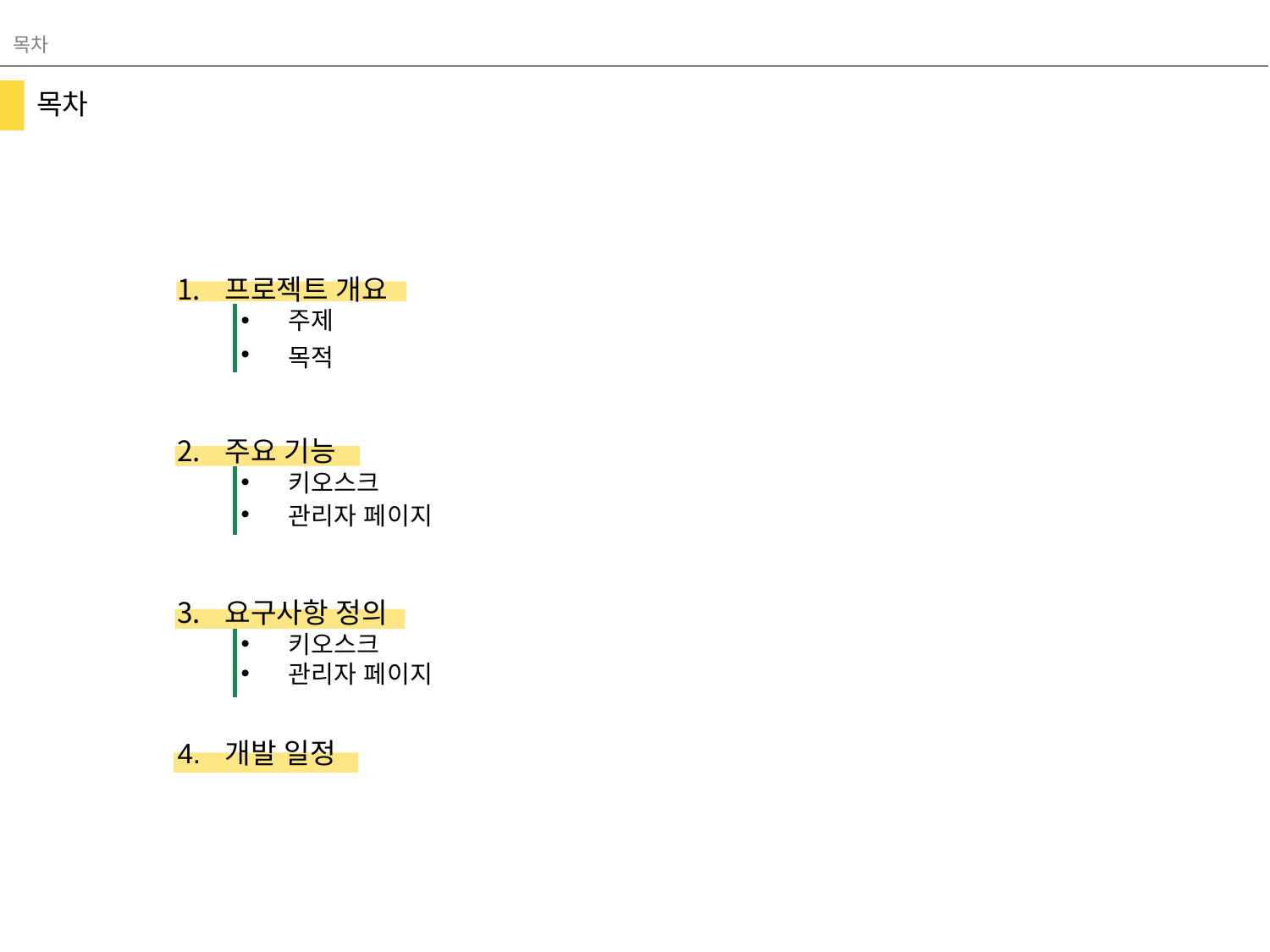

목차

목차
프로젝트 개요
주제
목적

주요 기능
키오스크
관리자 페이지

요구사항 정의
키오스크
관리자 페이지

4.	개발 일정